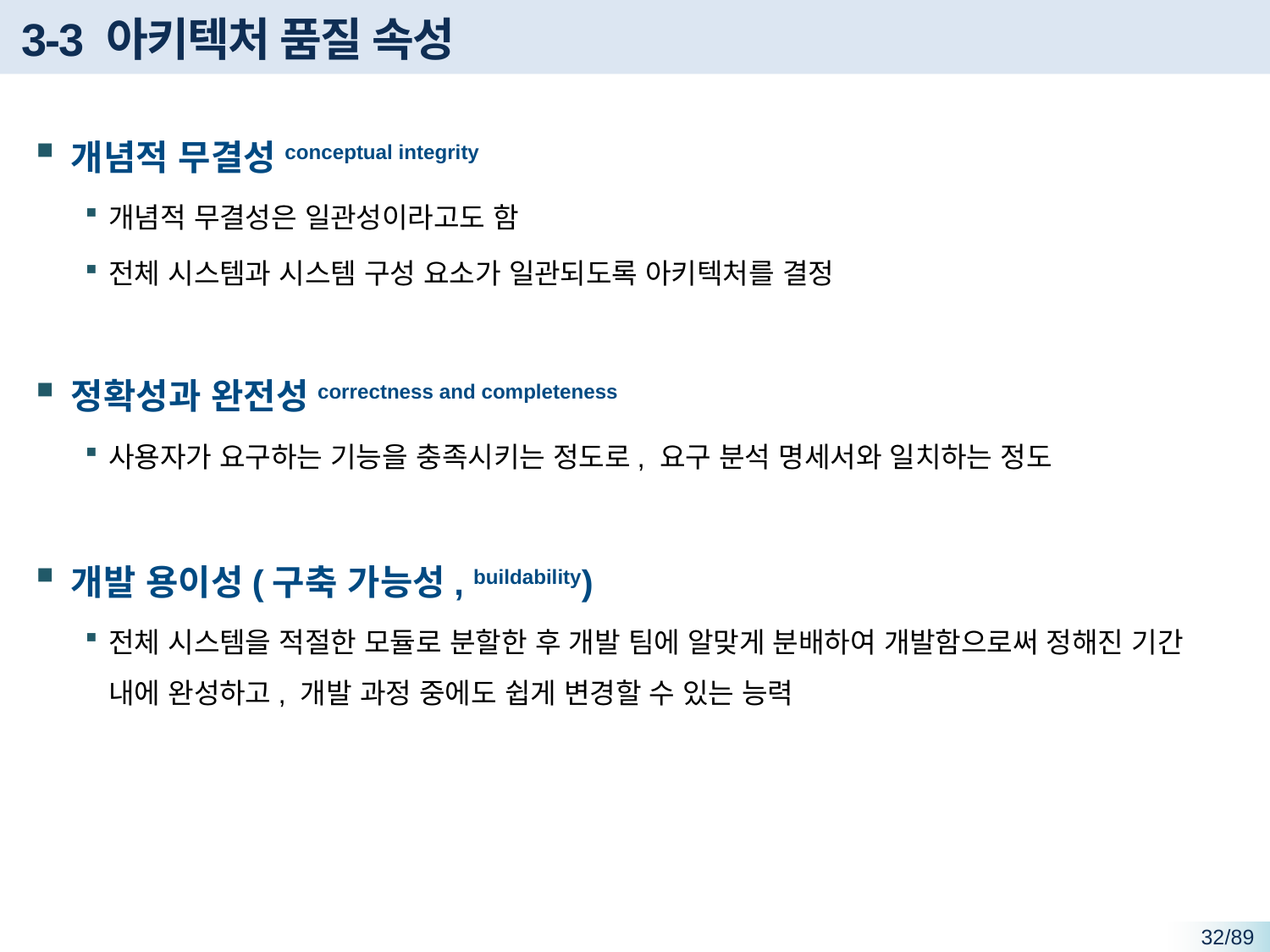

# 3-3 아키텍처 품질 속성
개념적 무결성conceptual integrity
개념적 무결성은 일관성이라고도 함
전체 시스템과 시스템 구성 요소가 일관되도록 아키텍처를 결정

정확성과 완전성correctness and completeness
사용자가 요구하는 기능을 충족시키는 정도로, 요구 분석 명세서와 일치하는 정도

개발 용이성(구축 가능성, buildability)
전체 시스템을 적절한 모듈로 분할한 후 개발 팀에 알맞게 분배하여 개발함으로써 정해진 기간 내에 완성하고, 개발 과정 중에도 쉽게 변경할 수 있는 능력